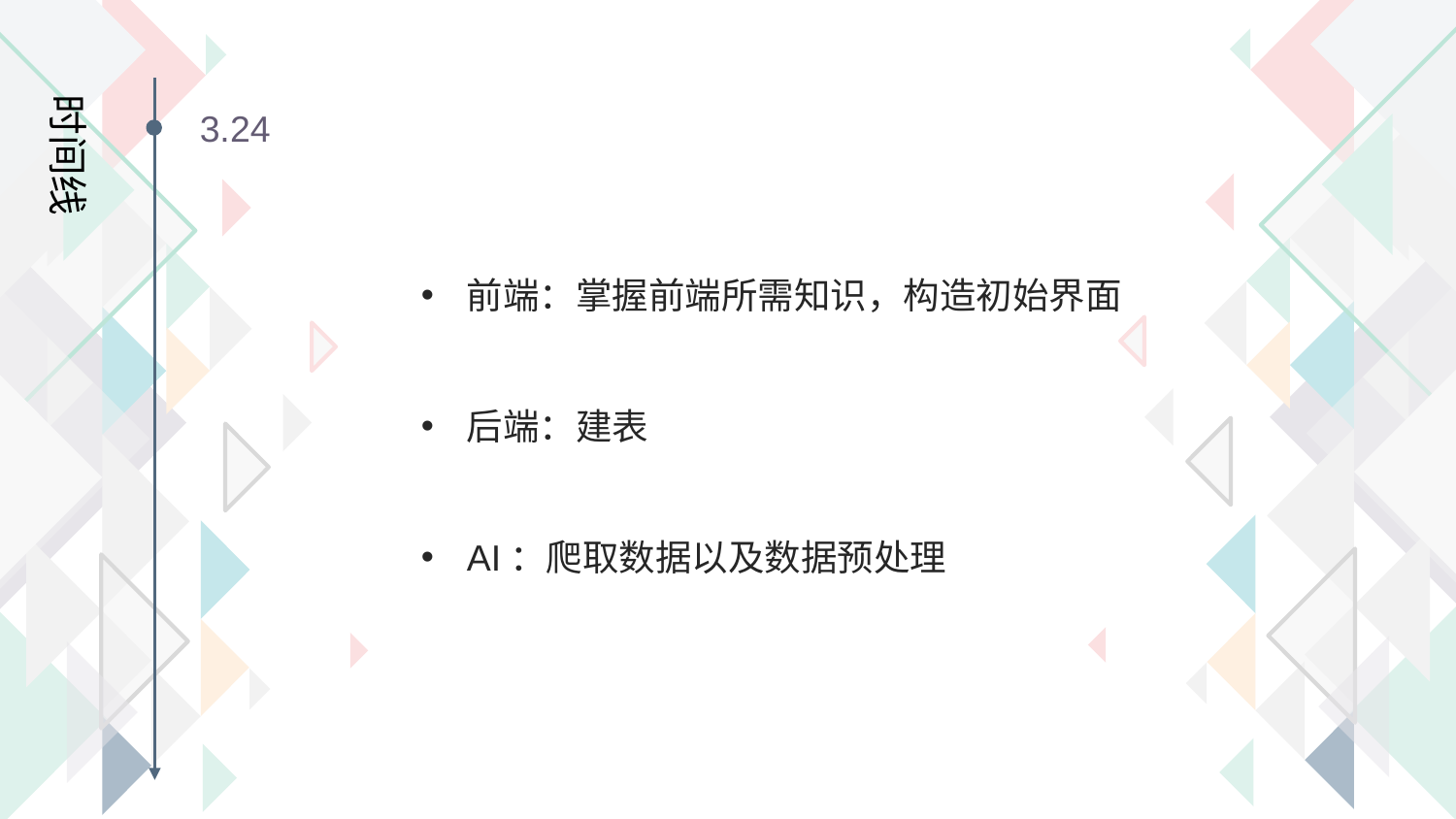

时间线
3.24

前端：掌握前端所需知识，构造初始界面

后端：建表

AI：爬取数据以及数据预处理